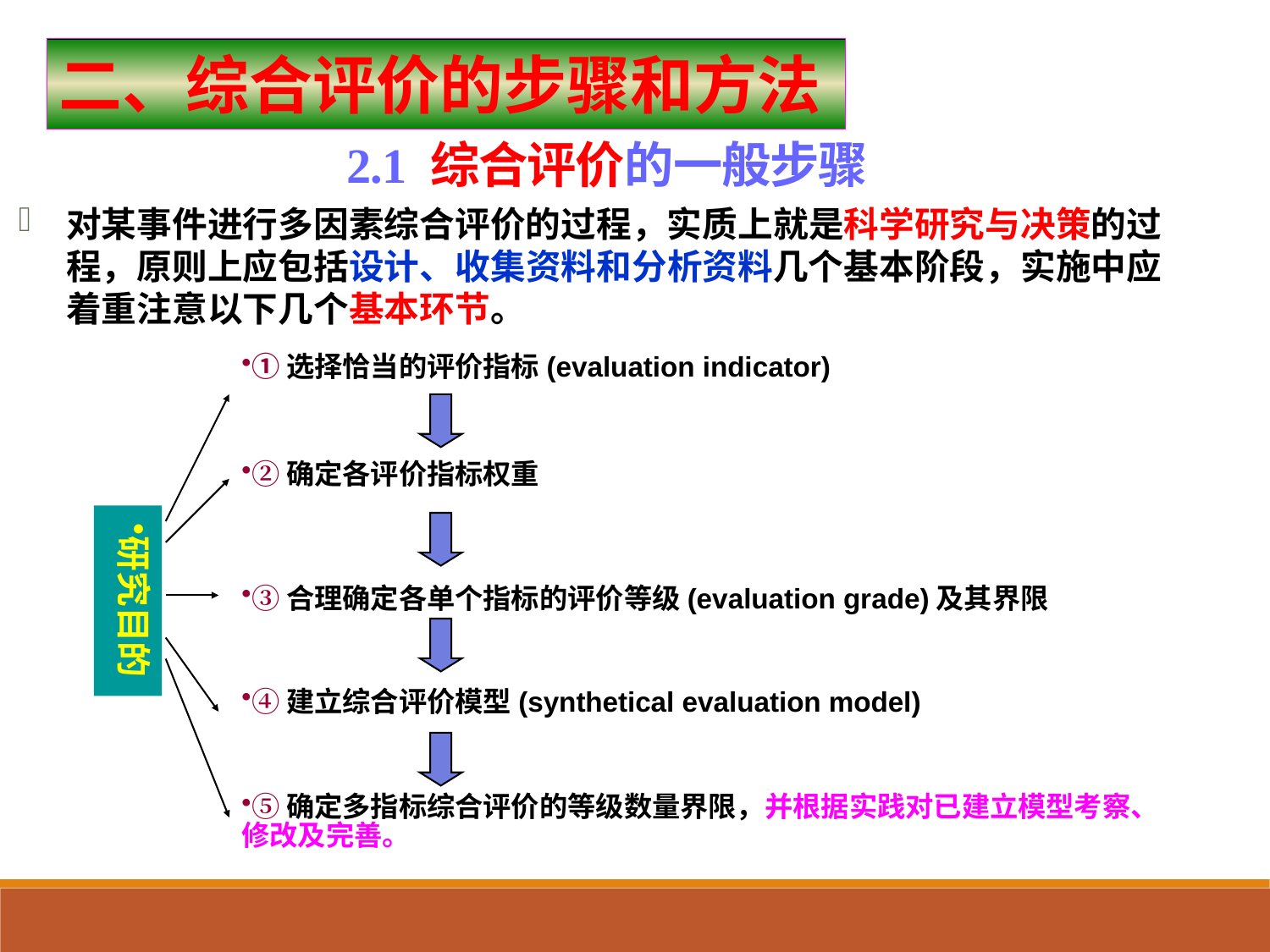

二、综合评价的步骤和方法
2.1 综合评价的一般步骤
对某事件进行多因素综合评价的过程，实质上就是科学研究与决策的过程，原则上应包括设计、收集资料和分析资料几个基本阶段，实施中应着重注意以下几个基本环节。
①选择恰当的评价指标(evaluation indicator)

②确定各评价指标权重
研究目的

③合理确定各单个指标的评价等级(evaluation grade)及其界限

④建立综合评价模型(synthetical evaluation model)

⑤确定多指标综合评价的等级数量界限，并根据实践对已建立模型考察、修改及完善。